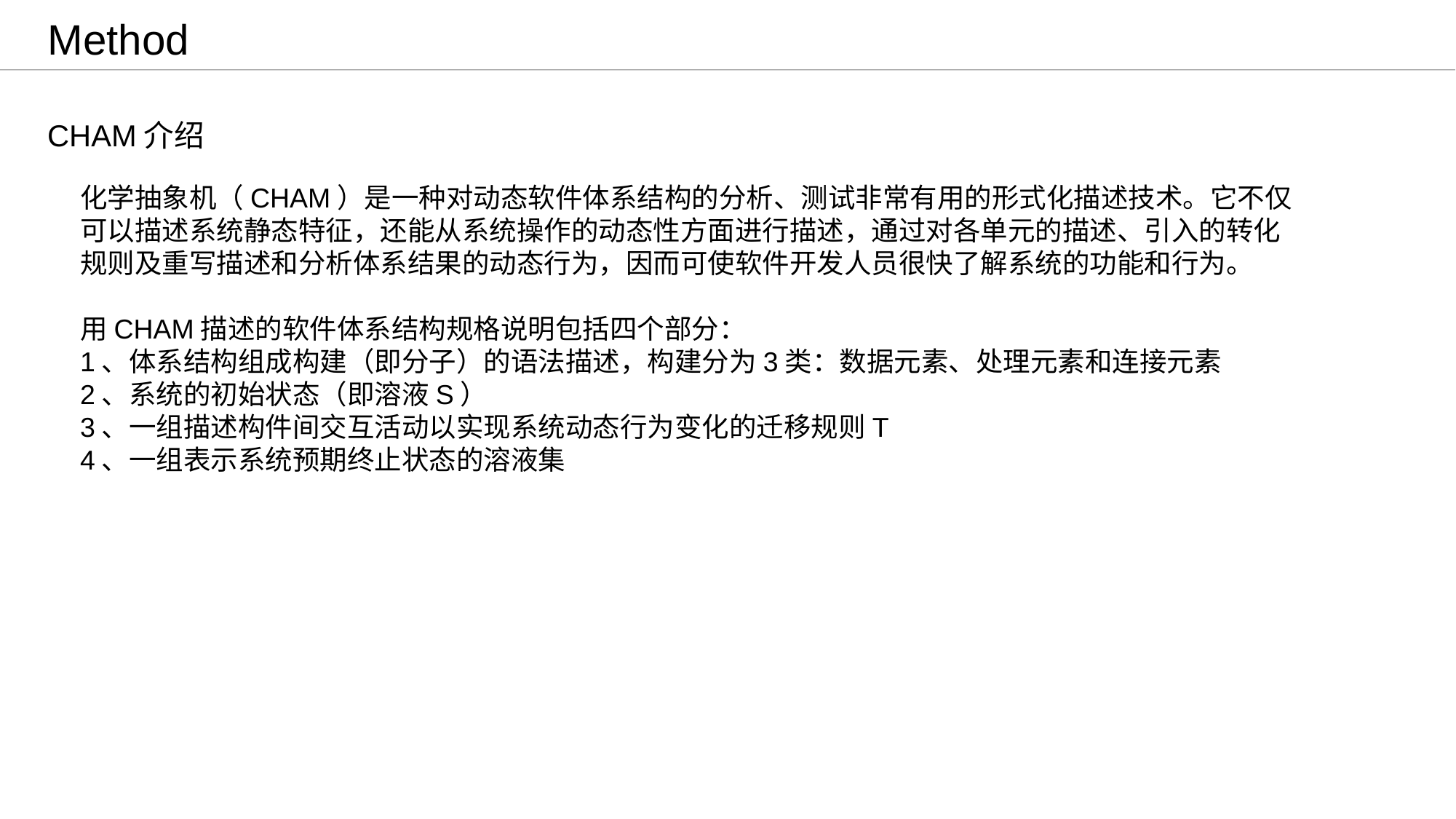

Method

CHAM介绍
化学抽象机（CHAM）是一种对动态软件体系结构的分析、测试非常有用的形式化描述技术。它不仅可以描述系统静态特征，还能从系统操作的动态性方面进行描述，通过对各单元的描述、引入的转化规则及重写描述和分析体系结果的动态行为，因而可使软件开发人员很快了解系统的功能和行为。

用CHAM描述的软件体系结构规格说明包括四个部分：
1、体系结构组成构建（即分子）的语法描述，构建分为3类：数据元素、处理元素和连接元素
2、系统的初始状态（即溶液S）
3、一组描述构件间交互活动以实现系统动态行为变化的迁移规则T
4、一组表示系统预期终止状态的溶液集